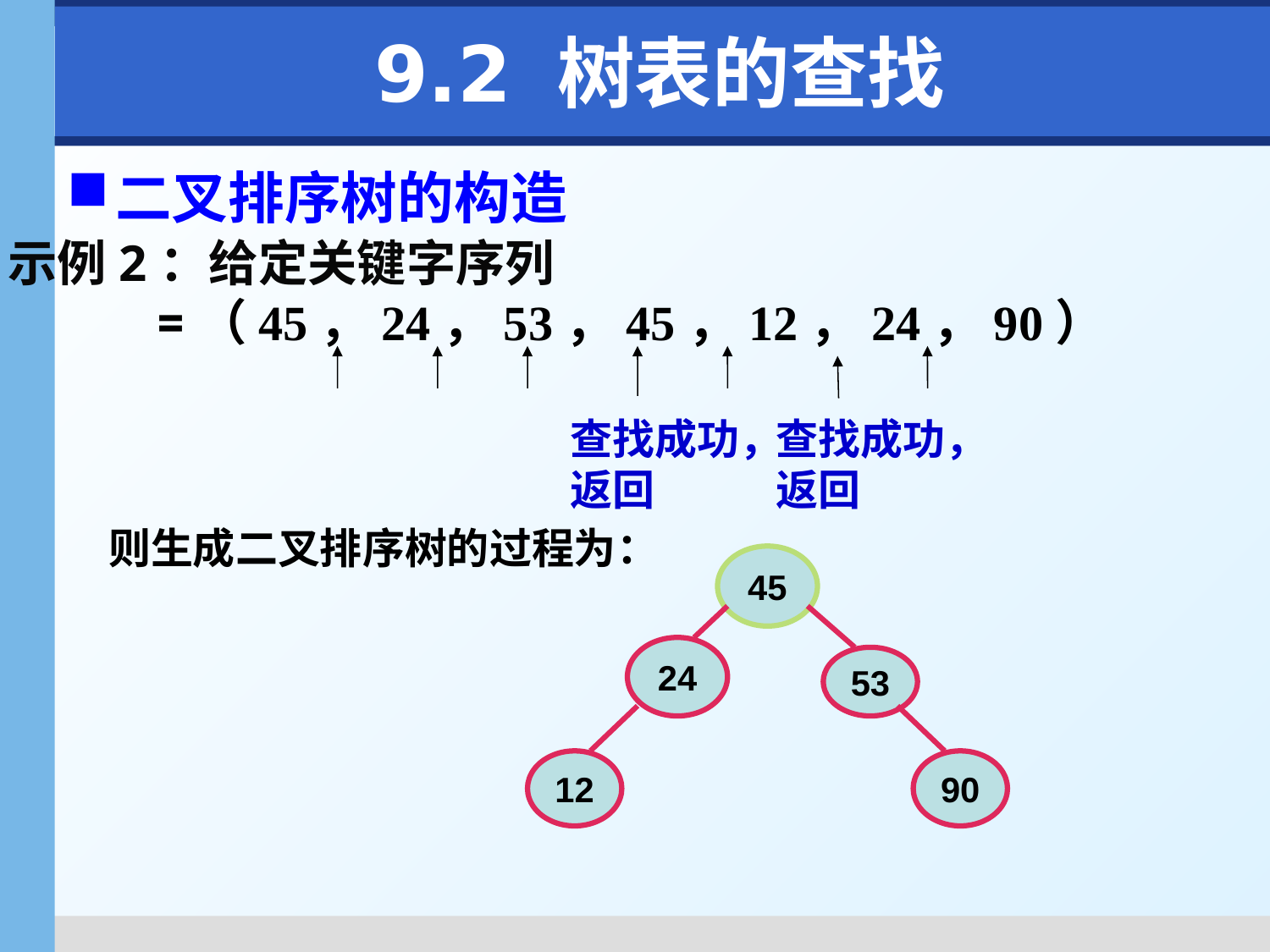

# 9.2 树表的查找
二叉排序树的构造

示例2：给定关键字序列
     =（45，24，53，45，12，24，90）

查找成功，返回

查找成功，返回
则生成二叉排序树的过程为：
45

24

53

12

90